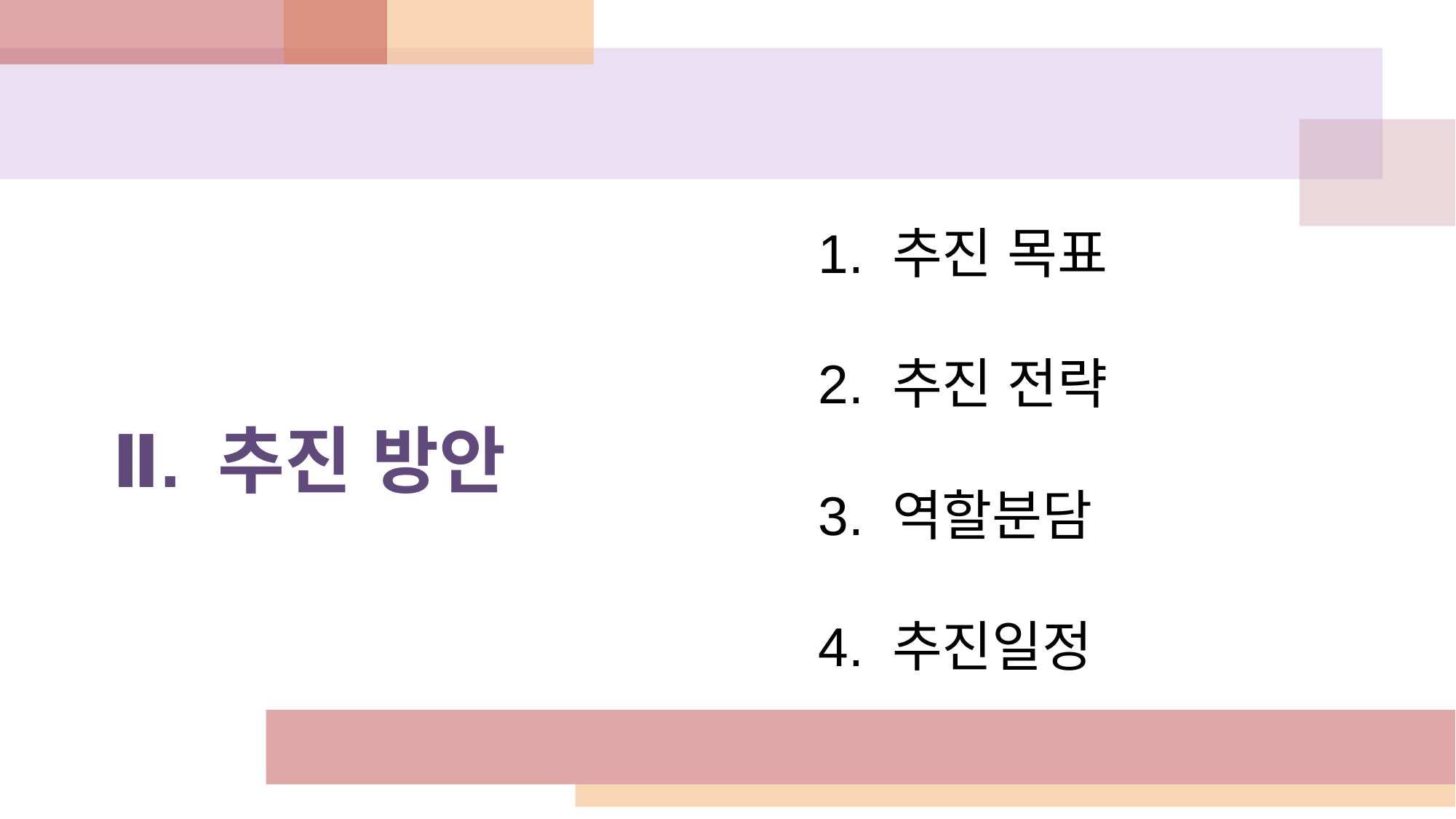

#
1. 추진 목표

2. 추진 전략

3. 역할분담

4. 추진일정
Ⅱ. 추진 방안